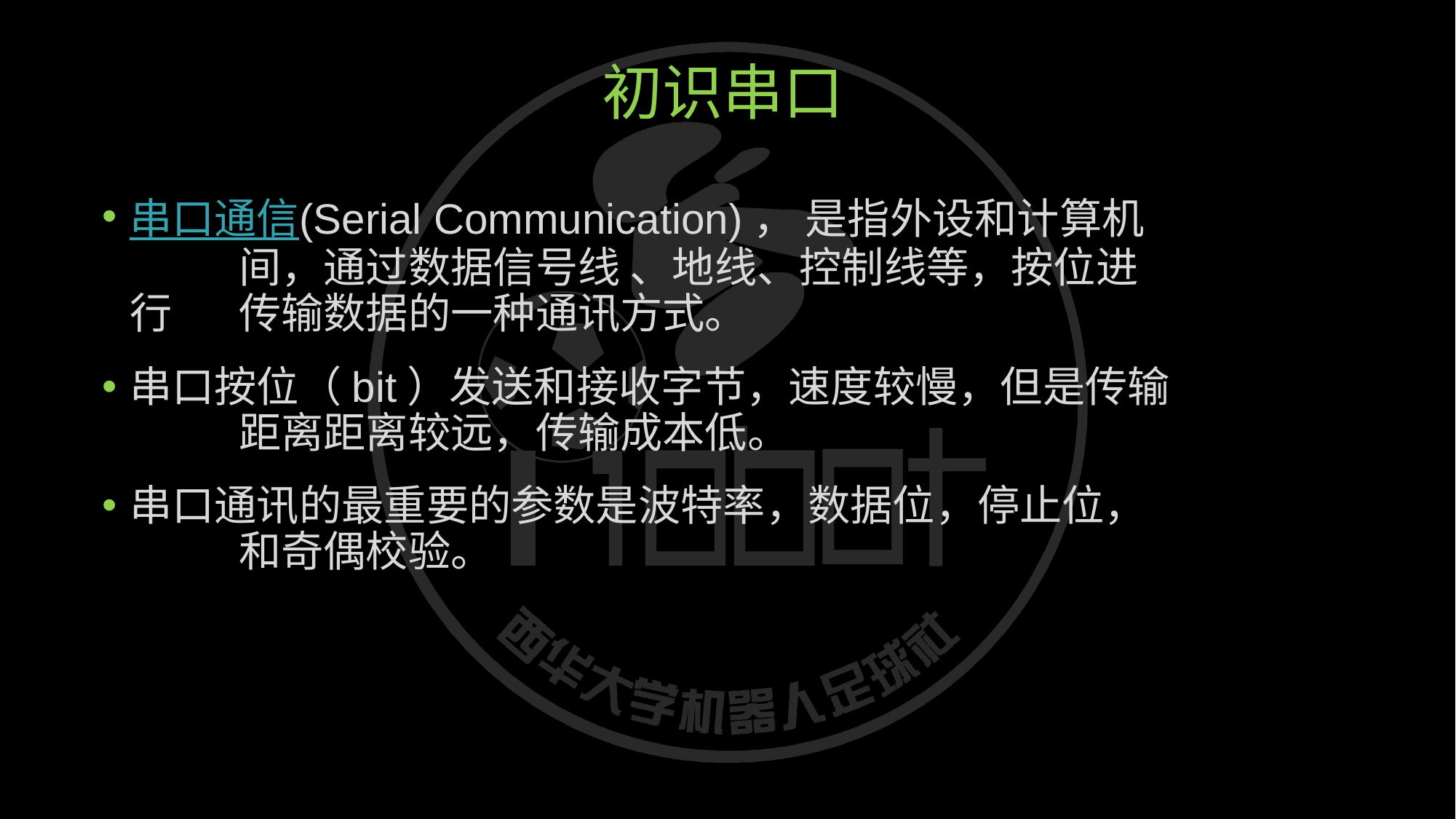

# 初识串口
串口通信(Serial Communication)， 是指外设和计算机	间，通过数据信号线 、地线、控制线等，按位进行	传输数据的一种通讯方式。
串口按位（bit）发送和接收字节，速度较慢，但是传输	距离距离较远，传输成本低。
串口通讯的最重要的参数是波特率，数据位，停止位，	和奇偶校验。